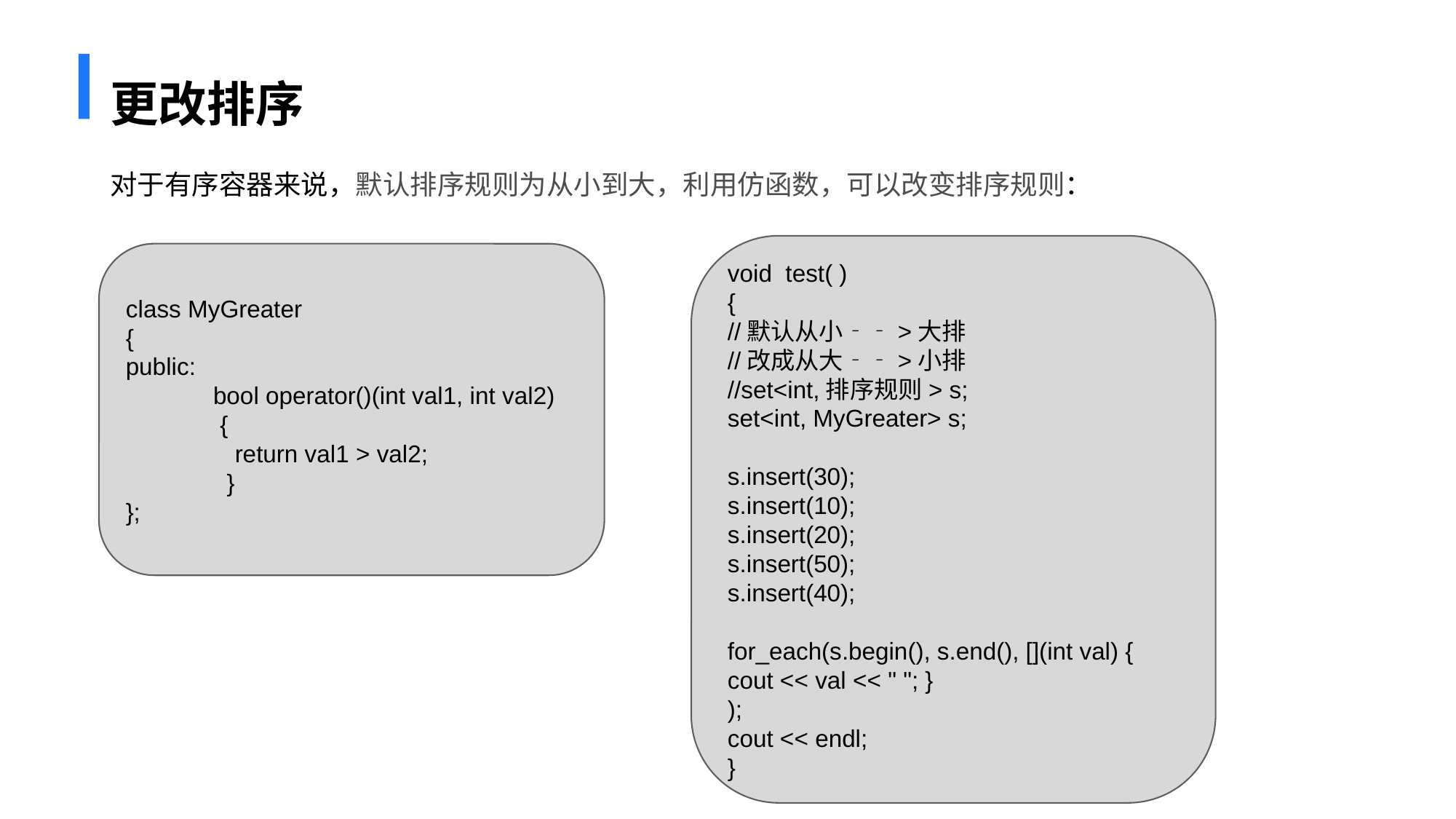

# 更改排序
对于有序容器来说，默认排序规则为从小到大，利用仿函数，可以改变排序规则：
void  test( )
{
//默认从小‐‐>大排
//改成从大‐‐>小排
//set<int,排序规则> s;
set<int, MyGreater> s;

s.insert(30);
s.insert(10);
s.insert(20);
s.insert(50);
s.insert(40);

for_each(s.begin(), s.end(), [](int val) {
cout << val << " "; }
);
cout << endl;
}
class MyGreater
{
public:
             bool operator()(int val1, int val2)
              {
	return val1 > val2;
               }
};